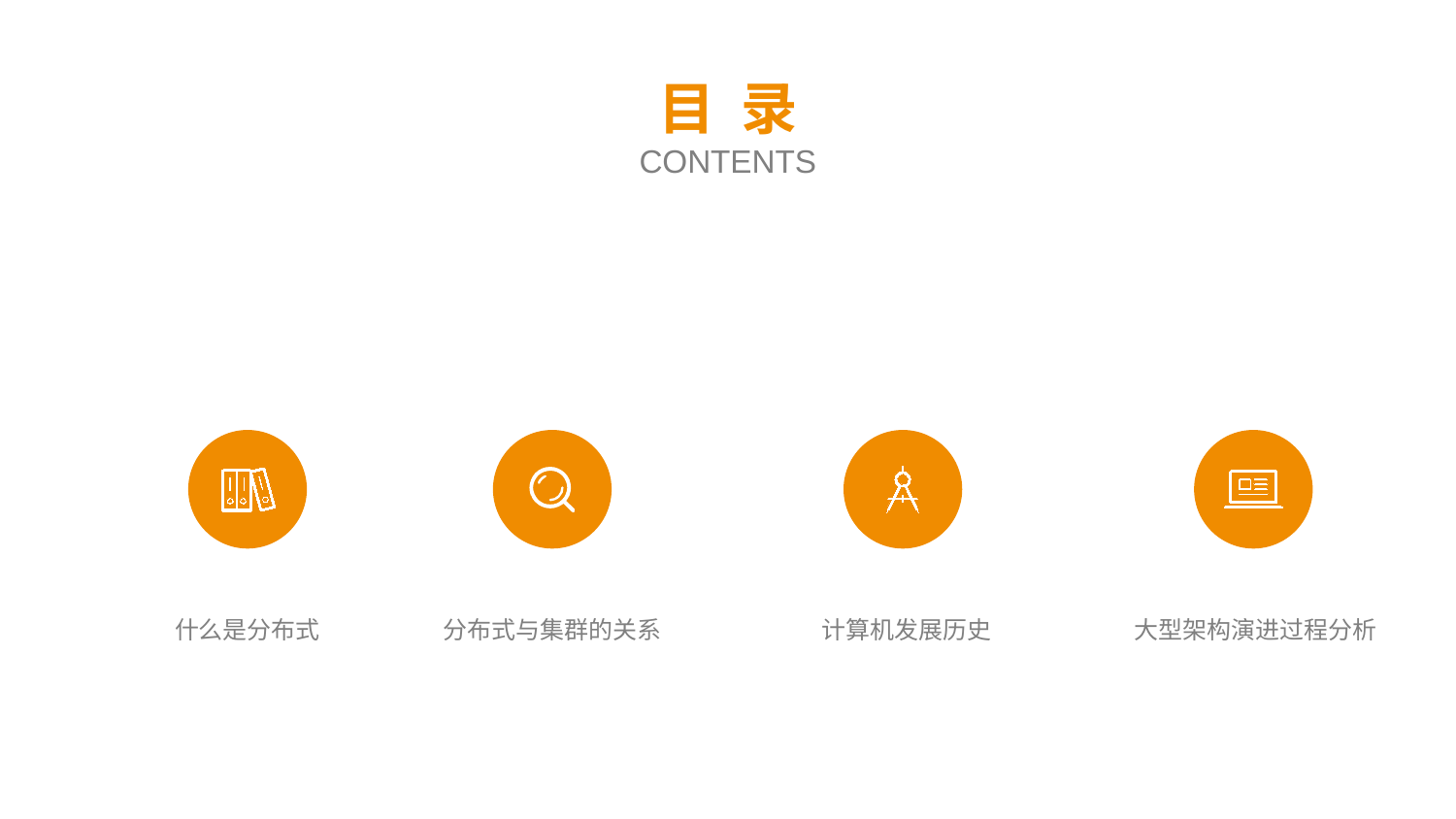

目  录
CONTENTS

什么是分布式
分布式与集群的关系
计算机发展历史
大型架构演进过程分析